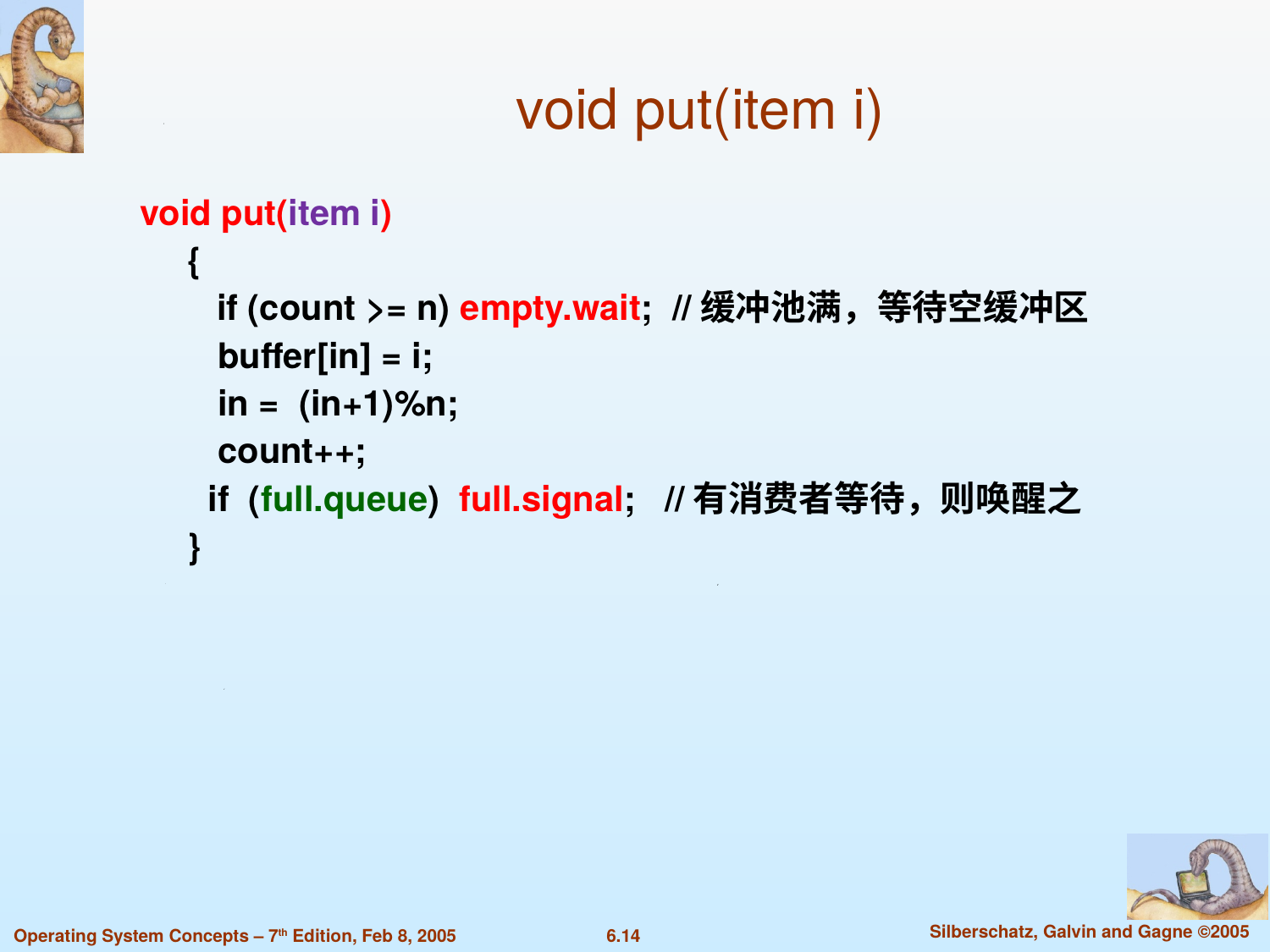

void put(item i)
void put(item i)
	{
	   if (count >= n) empty.wait;  //缓冲池满，等待空缓冲区
        buffer[in] = i;
        in =  (in+1)%n;
        count++;
       if  (full.queue)  full.signal;   //有消费者等待，则唤醒之
	}